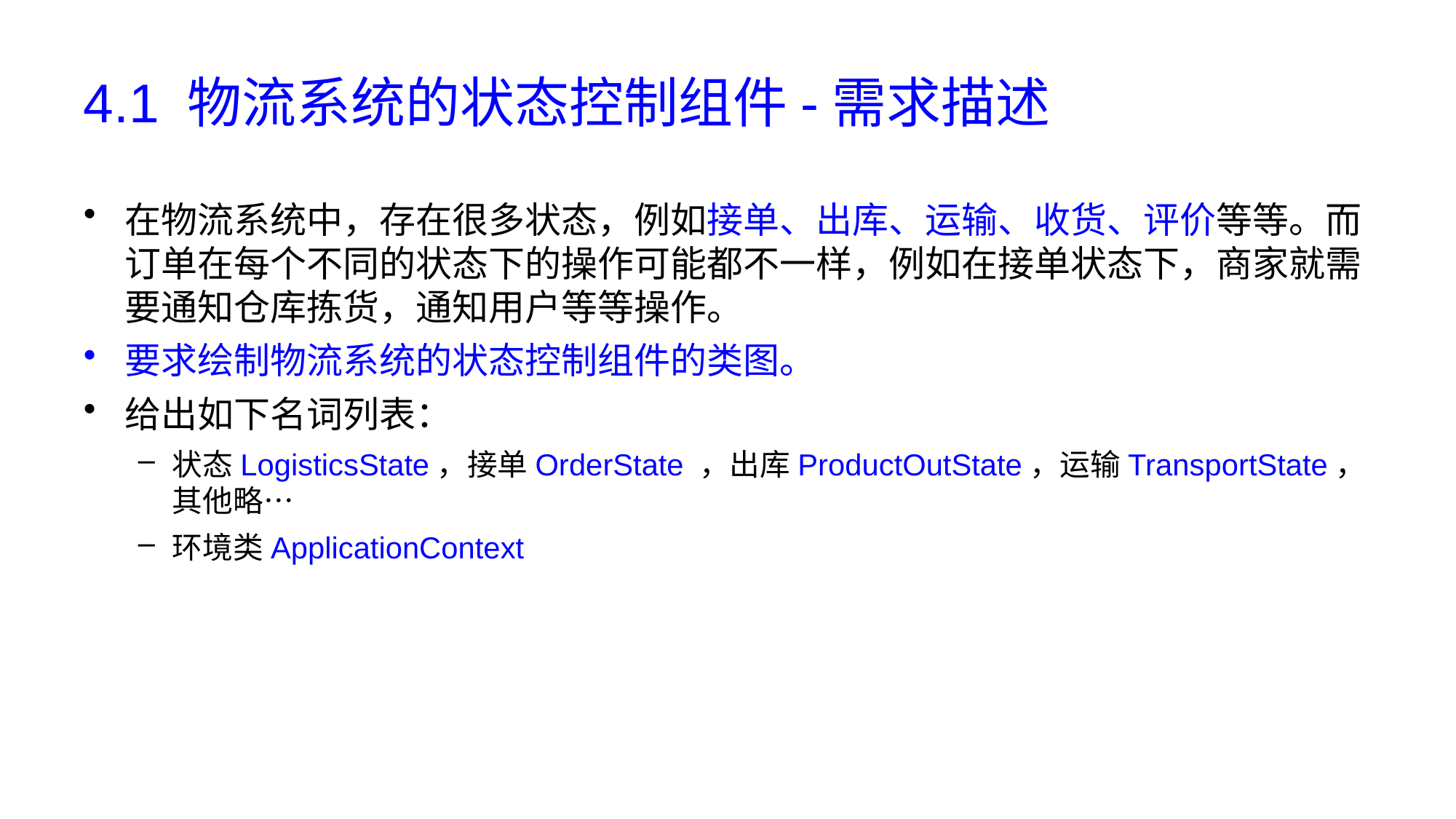

# 4.1 物流系统的状态控制组件-需求描述
在物流系统中，存在很多状态，例如接单、出库、运输、收货、评价等等。而订单在每个不同的状态下的操作可能都不一样，例如在接单状态下，商家就需要通知仓库拣货，通知用户等等操作。
要求绘制物流系统的状态控制组件的类图。
给出如下名词列表：
状态LogisticsState，接单OrderState ，出库ProductOutState，运输TransportState，其他略…
环境类ApplicationContext

39